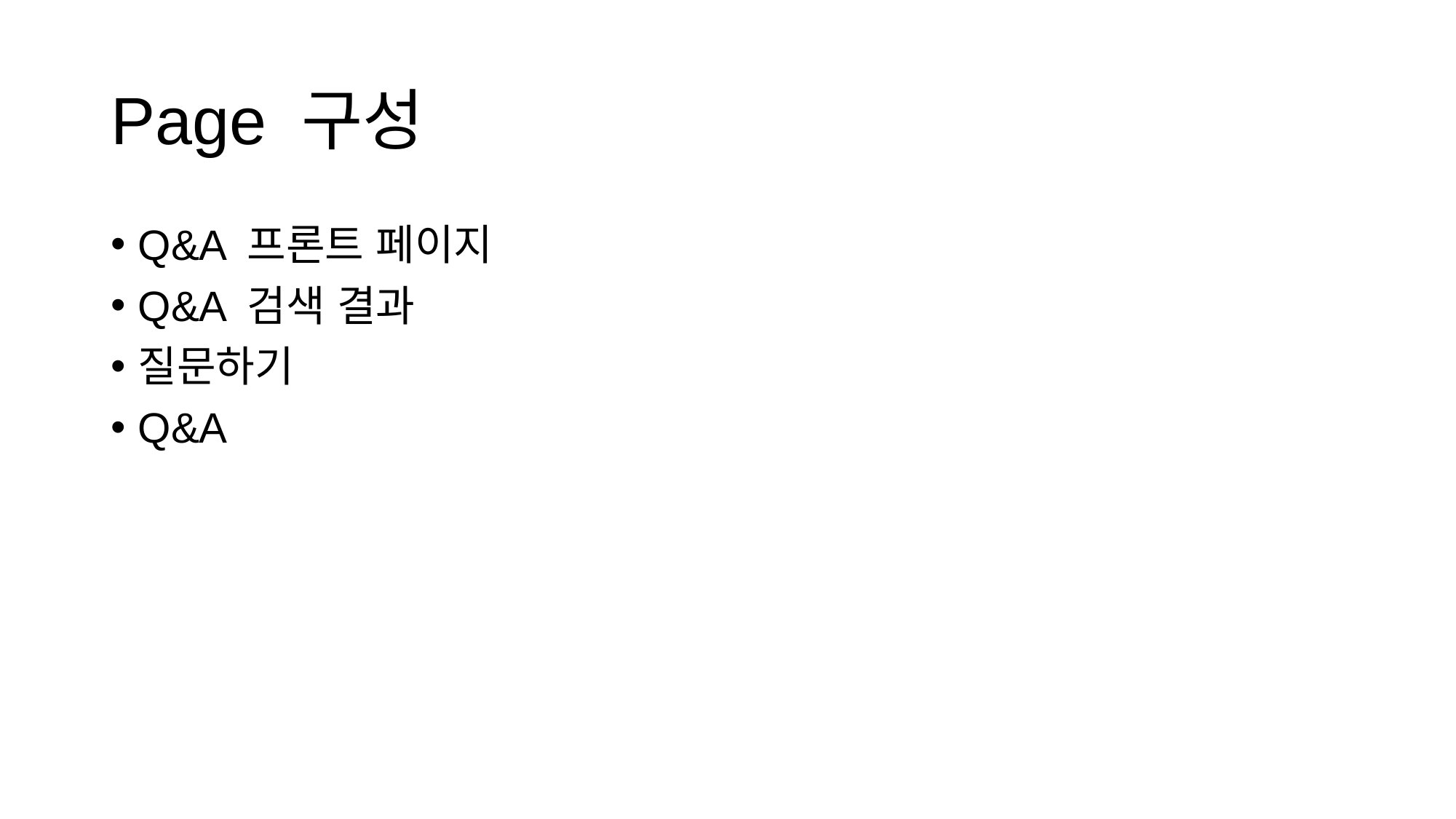

# Page 구성
Q&A 프론트 페이지
Q&A 검색 결과
질문하기
Q&A